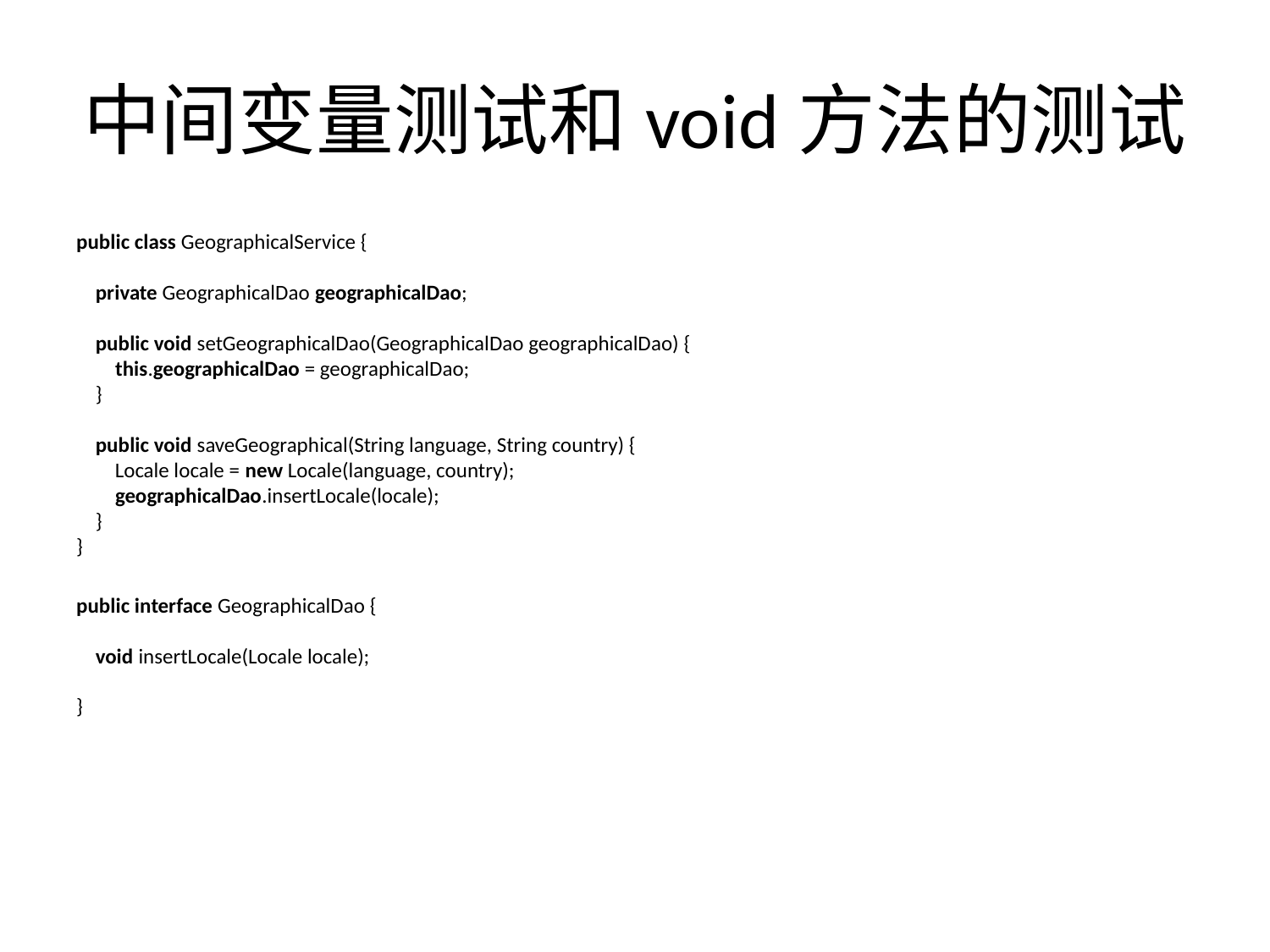

# 中间变量测试和void方法的测试
public class GeographicalService {
    private GeographicalDao geographicalDao;
    public void setGeographicalDao(GeographicalDao geographicalDao) {
        this.geographicalDao = geographicalDao;
    }
    public void saveGeographical(String language, String country) {
        Locale locale = new Locale(language, country);
        geographicalDao.insertLocale(locale);
    }
}

public interface GeographicalDao {
    void insertLocale(Locale locale);
}